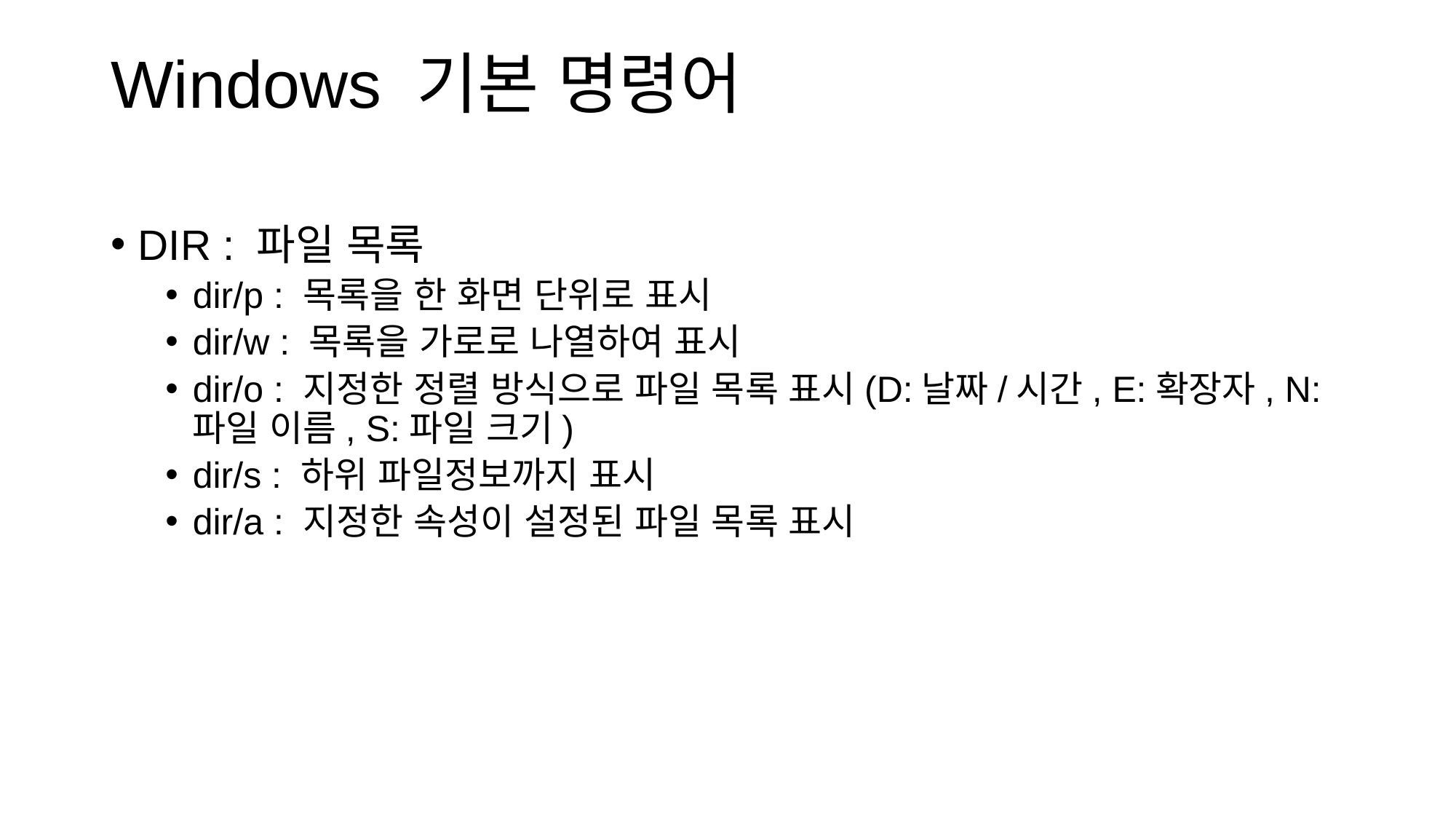

# Windows 기본 명령어

DIR : 파일 목록
dir/p : 목록을 한 화면 단위로 표시
dir/w : 목록을 가로로 나열하여 표시
dir/o : 지정한 정렬 방식으로 파일 목록 표시(D:날짜/시간, E:확장자, N:파일 이름, S:파일 크기)
dir/s : 하위 파일정보까지 표시
dir/a : 지정한 속성이 설정된 파일 목록 표시